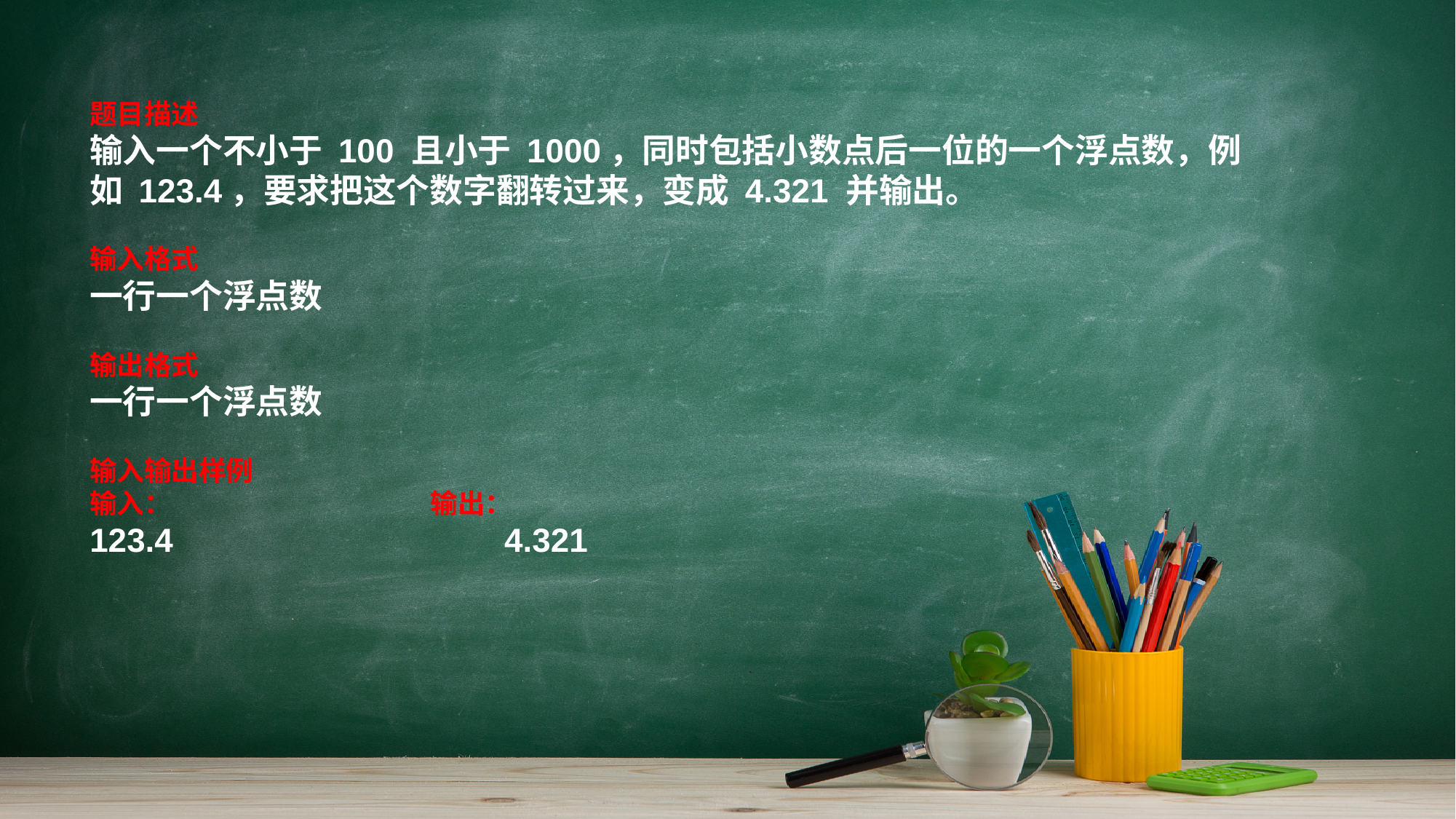

#
题目描述
输入一个不小于 100 且小于 1000，同时包括小数点后一位的一个浮点数，例如 123.4，要求把这个数字翻转过来，变成 4.321 并输出。

输入格式
一行一个浮点数

输出格式
一行一个浮点数

输入输出样例
输入：                                          输出：
123.4                                         4.321